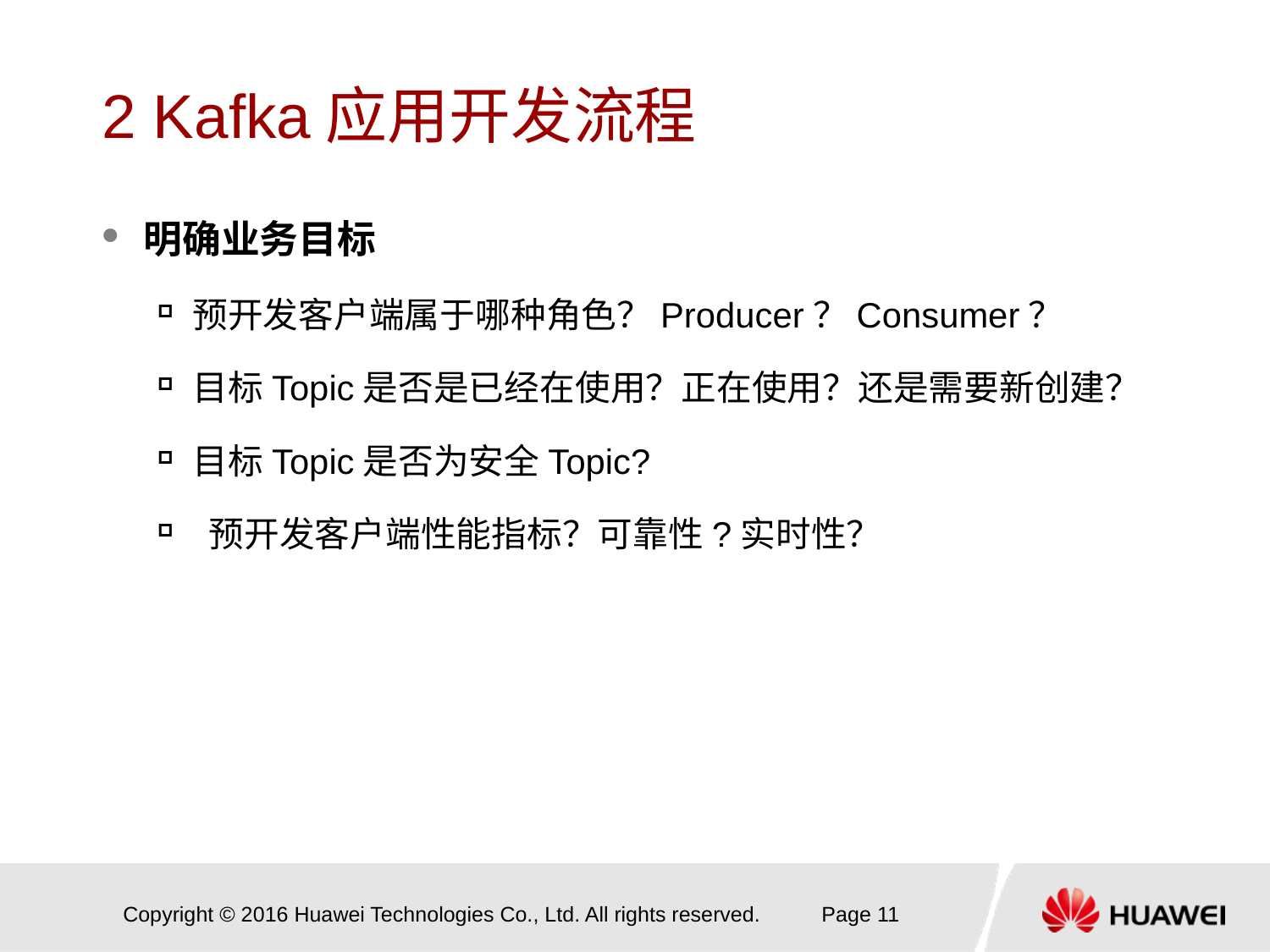

# 2 Kafka应用开发流程
明确业务目标
预开发客户端属于哪种角色？Producer？Consumer？
目标Topic是否是已经在使用？正在使用？还是需要新创建？
目标Topic是否为安全Topic?
 预开发客户端性能指标？可靠性?实时性？